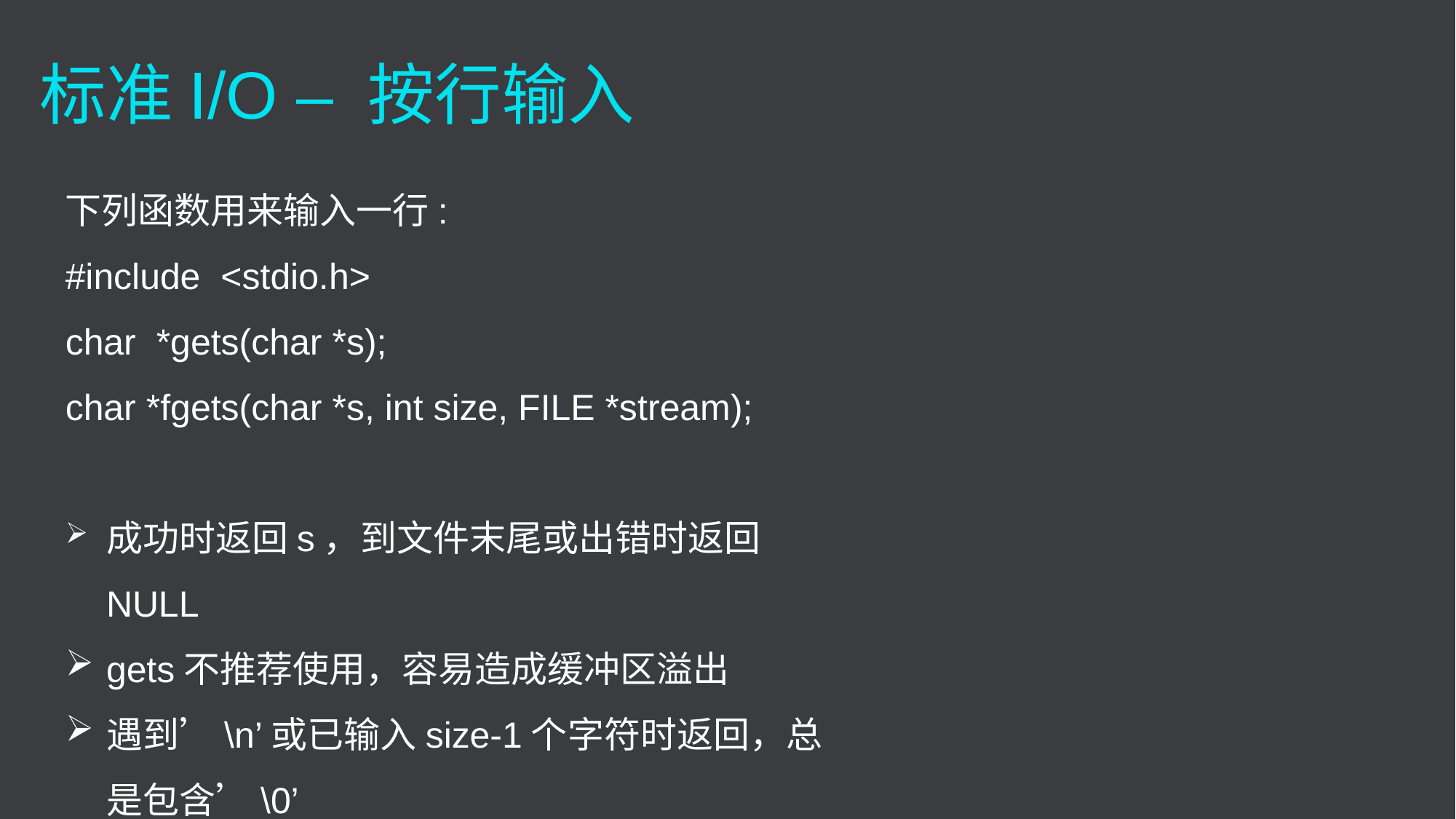

标准I/O – 按行输入
下列函数用来输入一行:
#include  <stdio.h>
char  *gets(char *s);
char *fgets(char *s, int size, FILE *stream);

成功时返回s，到文件末尾或出错时返回NULL
gets不推荐使用，容易造成缓冲区溢出
遇到’\n’或已输入size-1个字符时返回，总是包含’\0’